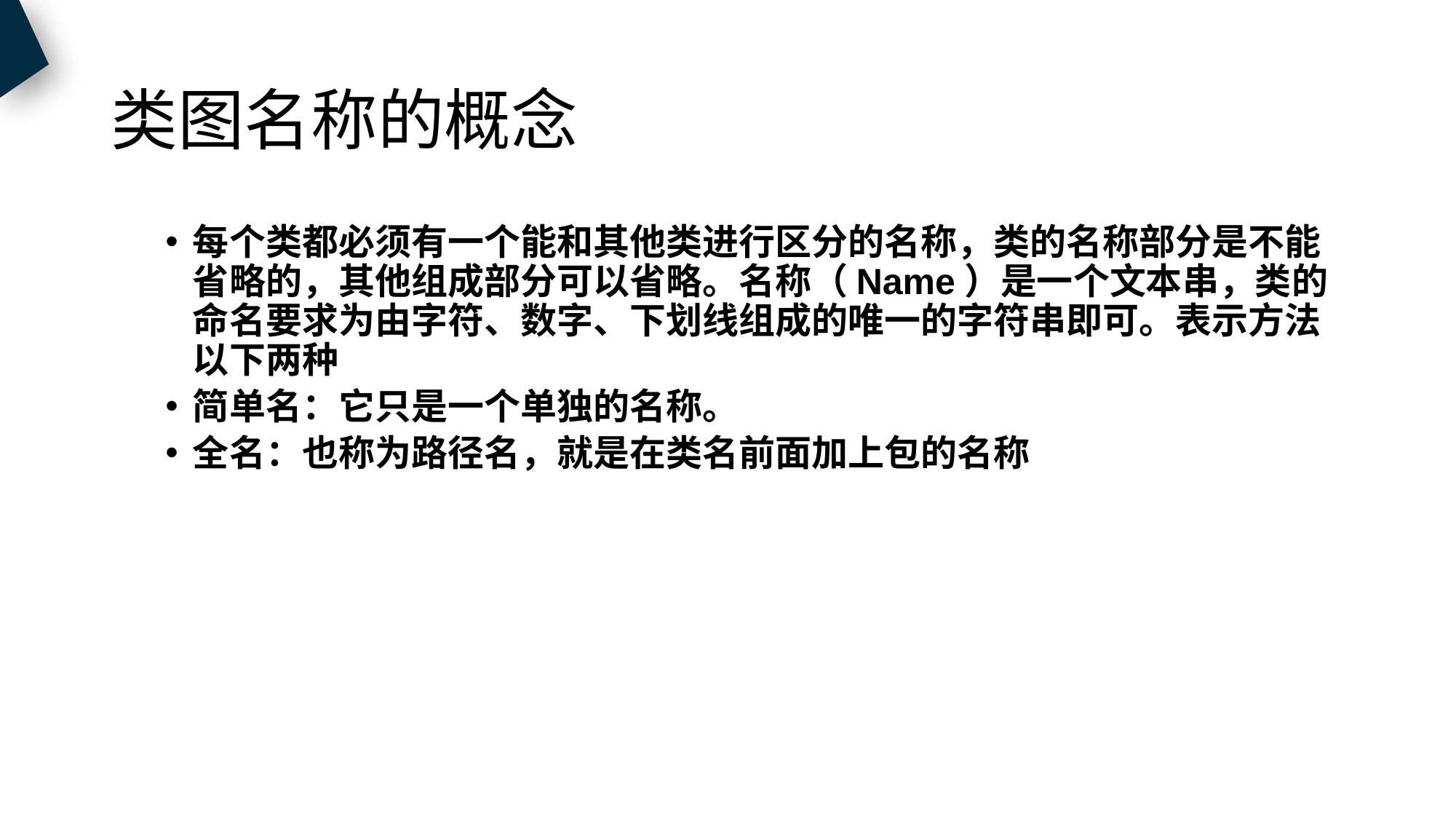

# 类图名称的概念
每个类都必须有一个能和其他类进行区分的名称，类的名称部分是不能省略的，其他组成部分可以省略。名称（Name）是一个文本串，类的命名要求为由字符、数字、下划线组成的唯一的字符串即可。表示方法以下两种
简单名：它只是一个单独的名称。
全名：也称为路径名，就是在类名前面加上包的名称